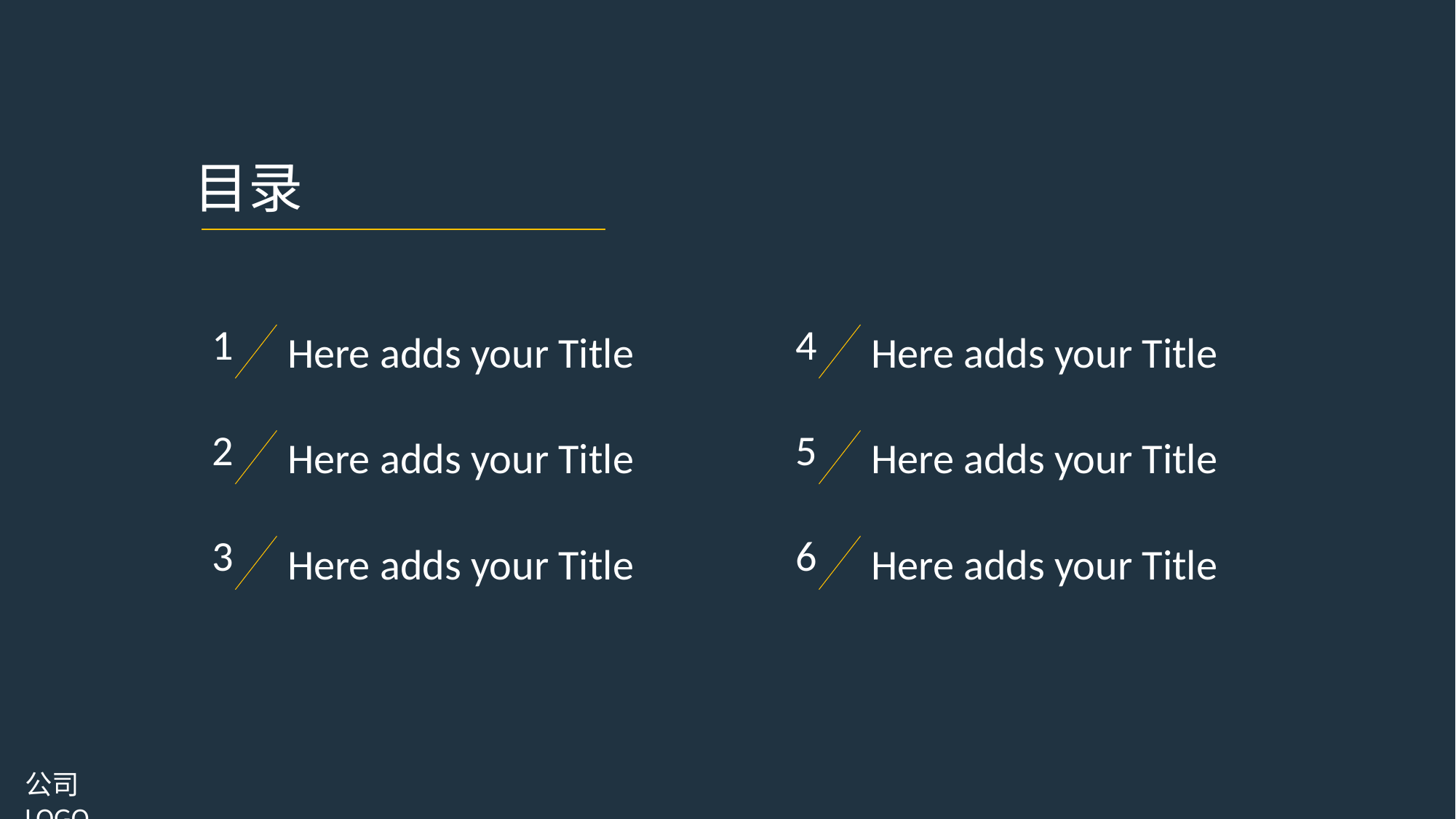

目录
1
4
Here adds your Title
Here adds your Title
2
5
Here adds your Title
Here adds your Title
3
6
Here adds your Title
Here adds your Title

公司LOGO